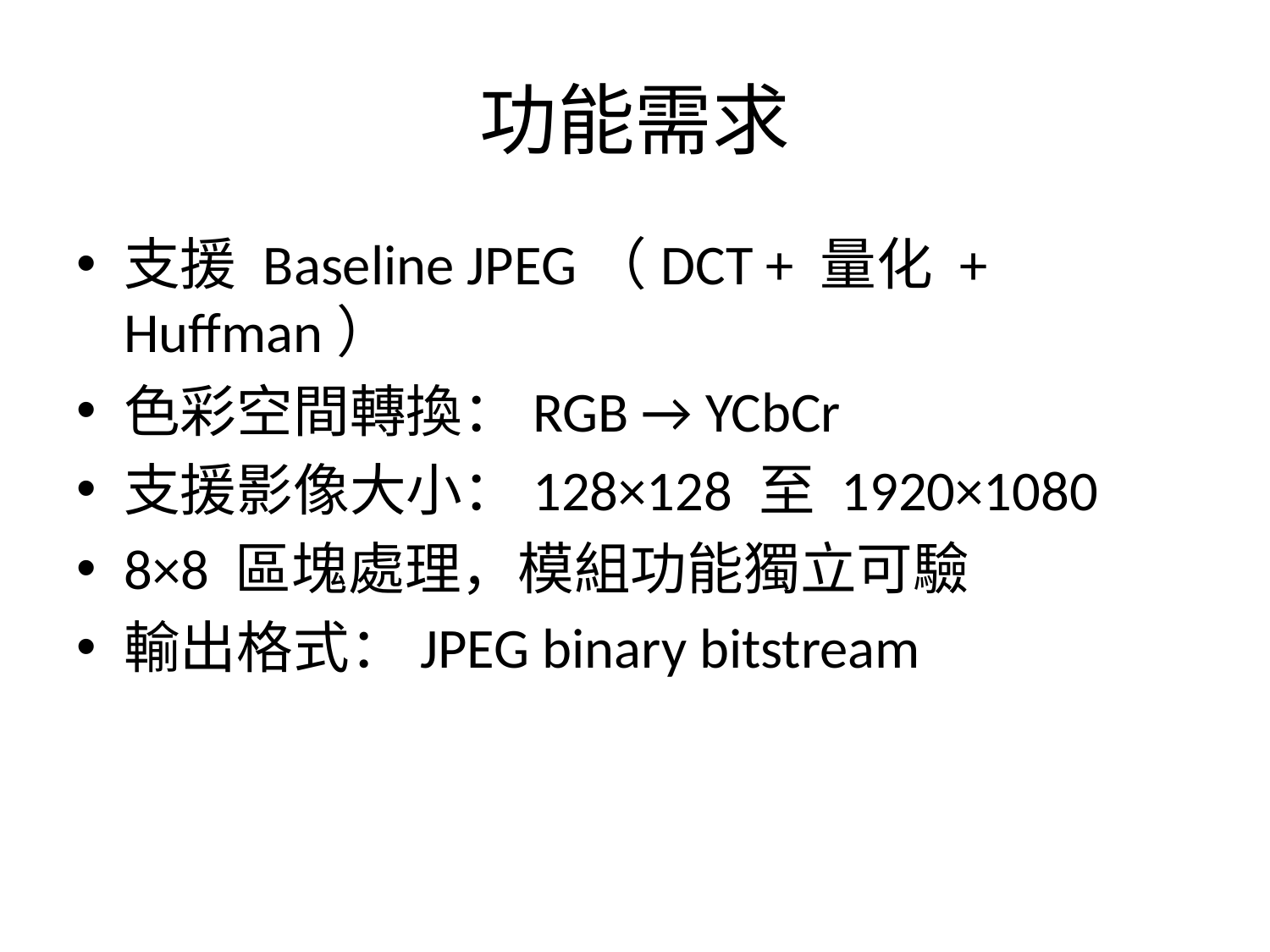

# 功能需求
支援 Baseline JPEG（DCT + 量化 + Huffman）
色彩空間轉換：RGB → YCbCr
支援影像大小：128×128 至 1920×1080
8×8 區塊處理，模組功能獨立可驗
輸出格式：JPEG binary bitstream